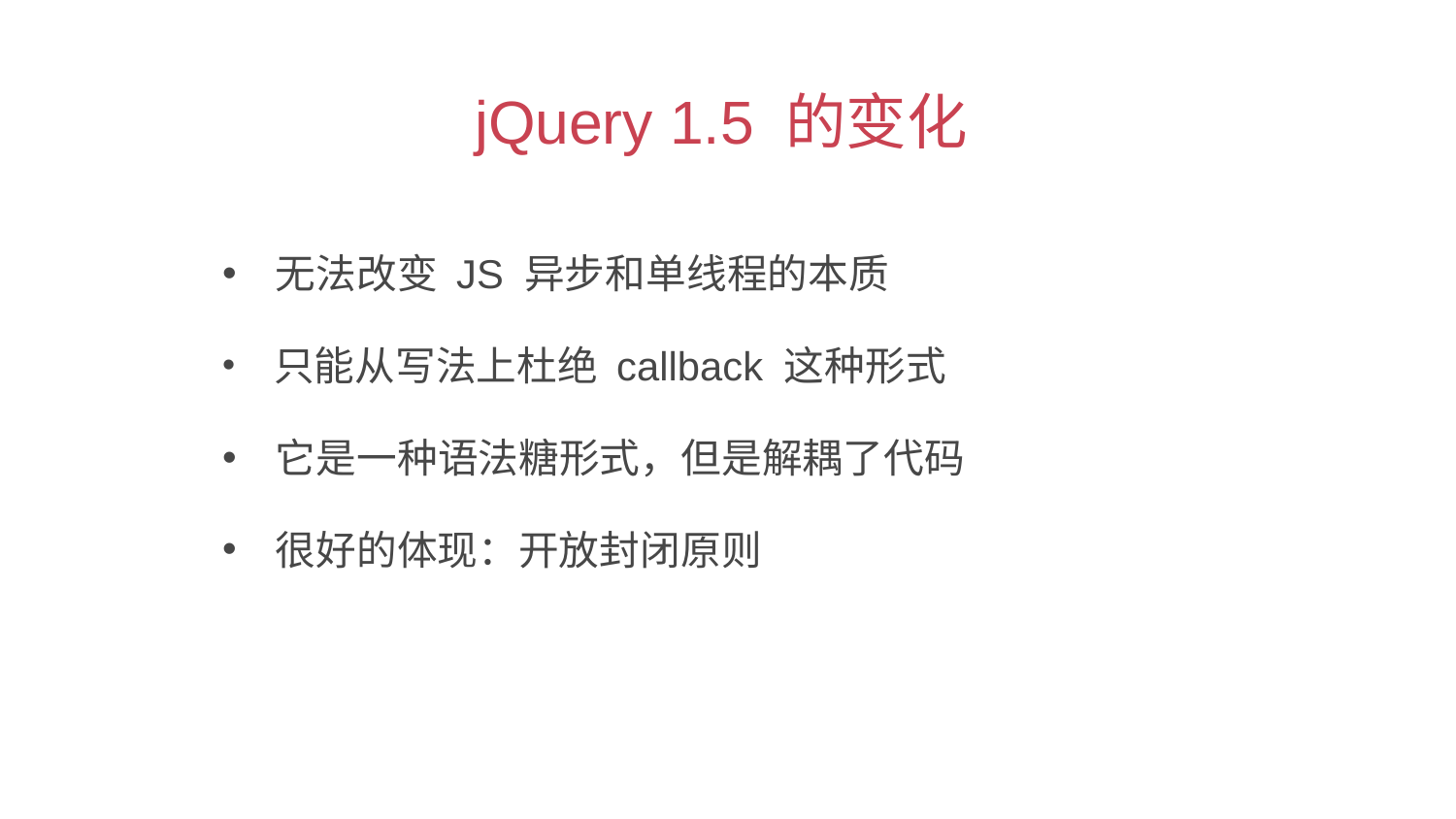

jQuery 1.5 的变化
 无法改变 JS 异步和单线程的本质
 只能从写法上杜绝 callback 这种形式
 它是一种语法糖形式，但是解耦了代码
 很好的体现：开放封闭原则